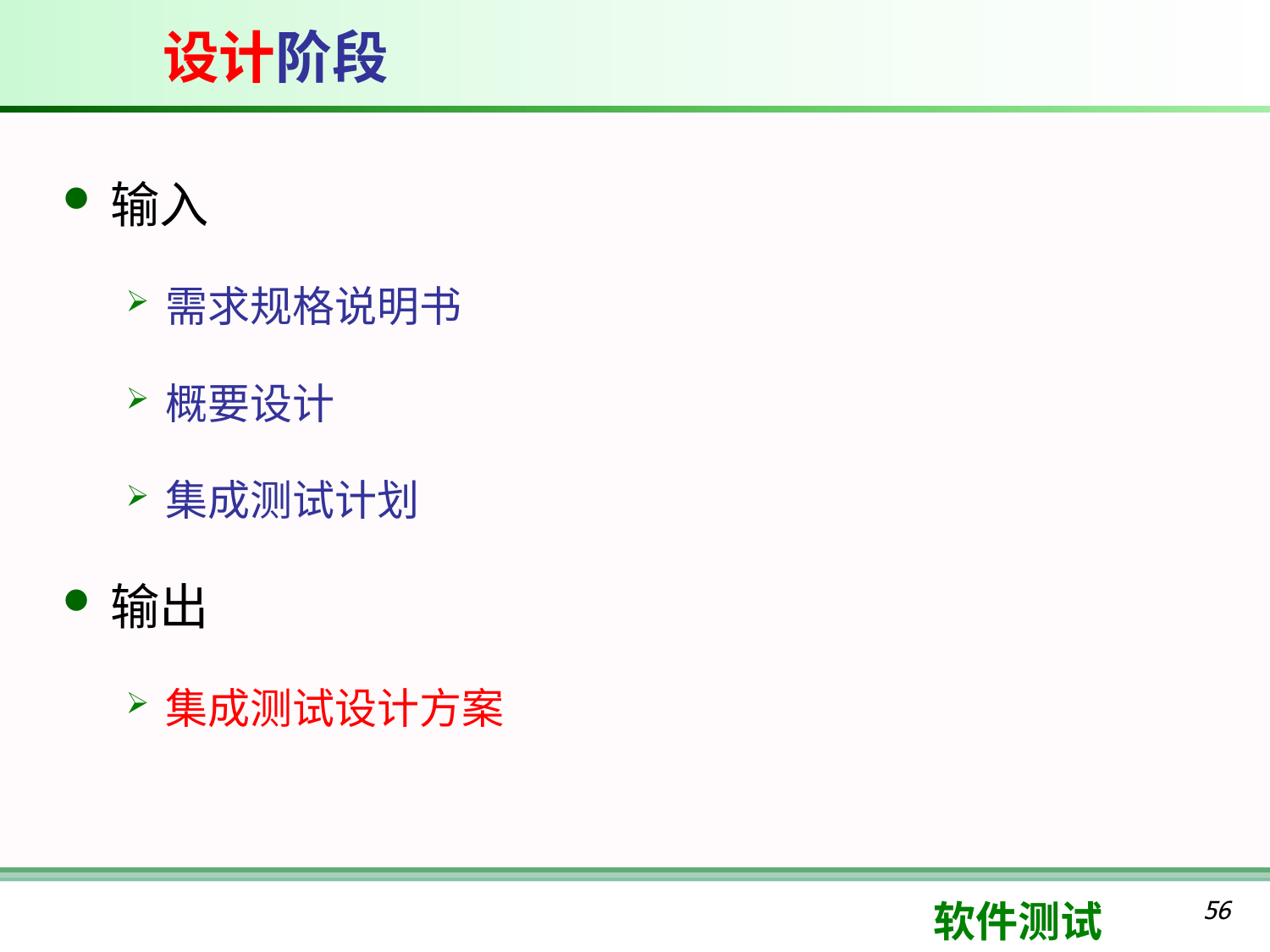

设计阶段
输入
需求规格说明书
概要设计
集成测试计划
输出
集成测试设计方案
56